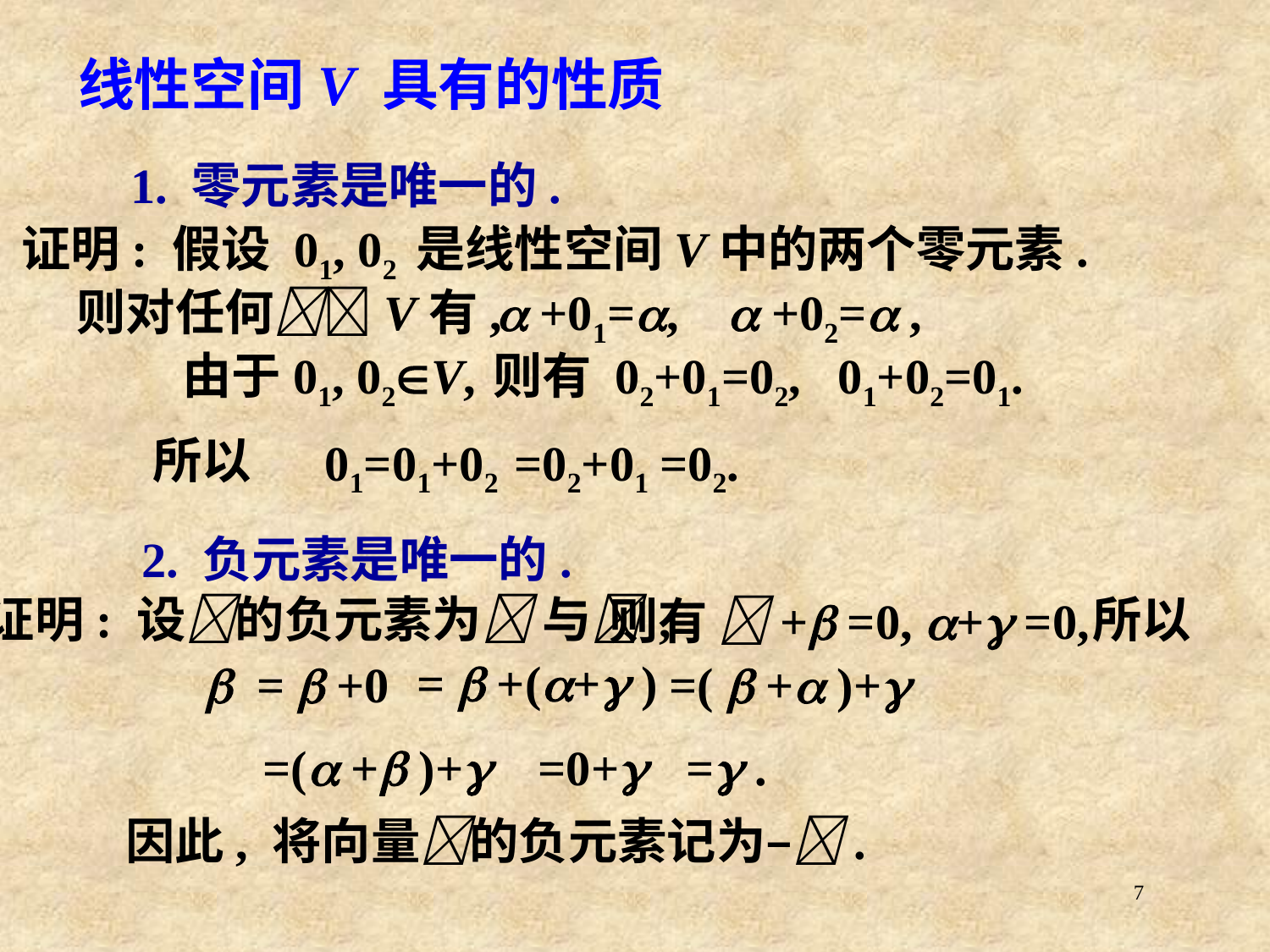

# 线性空间V 具有的性质
1. 零元素是唯一的.
证明: 假设 01, 02 是线性空间V中的两个零元素.
则对任何α∈V有,
α +01=α,    α +02=α ,
由于01, 02∈V,
则有 02+01=02,   01+02=01.
所以
01=01+02
=02+01
=02.
2. 负元素是唯一的.
证明: 设α的负元素为β 与γ ,
所以
则有 α+β =0, α+γ =0,
= β +(α+γ )
β  = β +0
=( β +α )+γ
=(α +β )+γ
=0+γ
=γ .
因此, 将向量α的负元素记为–α.